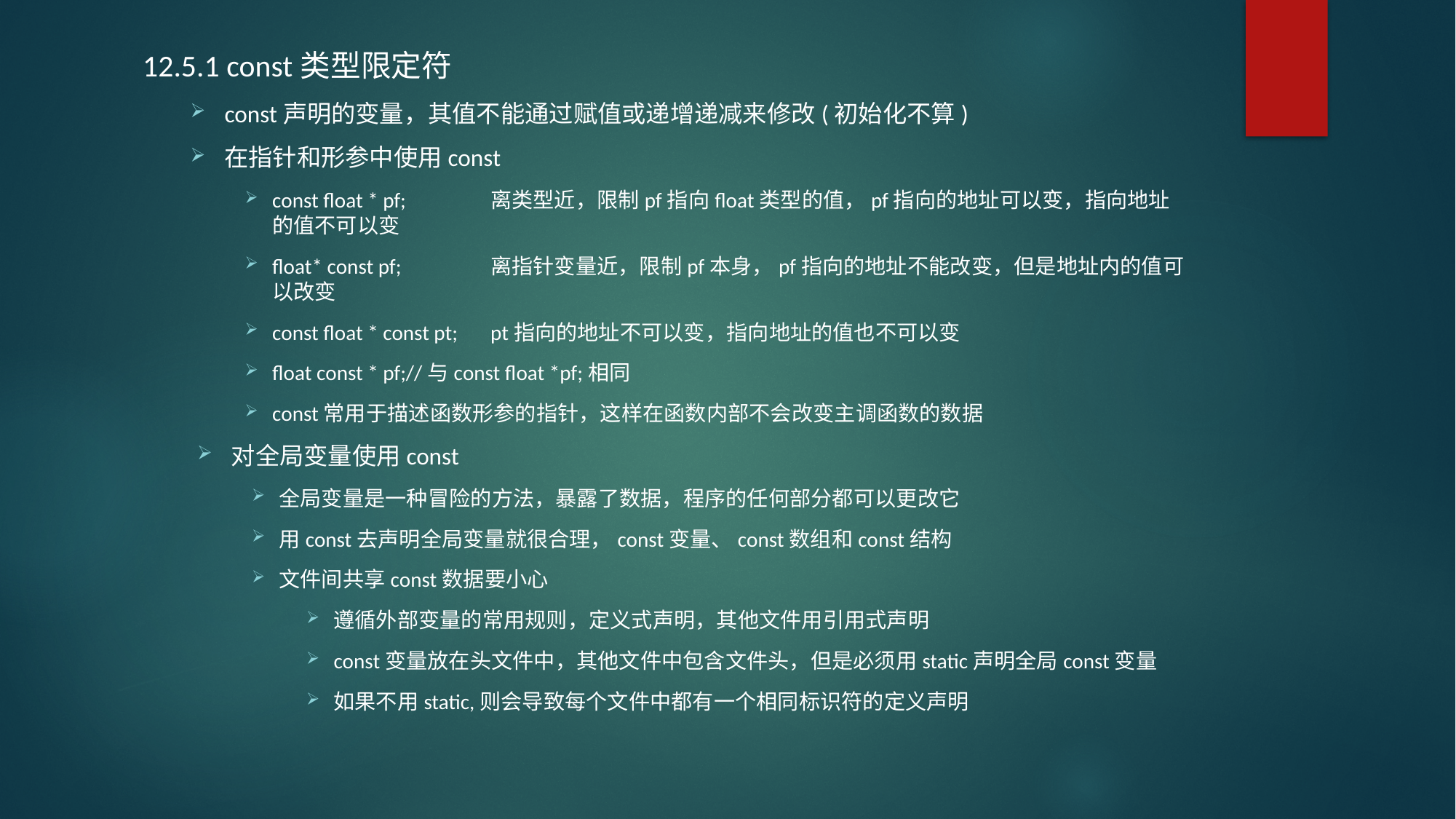

12.5.1 const类型限定符
const声明的变量，其值不能通过赋值或递增递减来修改(初始化不算)
在指针和形参中使用const
const float * pf;	离类型近，限制pf指向float类型的值，pf指向的地址可以变，指向地址的值不可以变
float* const pf;	离指针变量近，限制pf本身，pf指向的地址不能改变，但是地址内的值可以改变
const float * const pt;	pt指向的地址不可以变，指向地址的值也不可以变
float const * pf;//与const float *pf;相同
const常用于描述函数形参的指针，这样在函数内部不会改变主调函数的数据
对全局变量使用const
全局变量是一种冒险的方法，暴露了数据，程序的任何部分都可以更改它
用const去声明全局变量就很合理，const变量、const数组和const结构
文件间共享const数据要小心
遵循外部变量的常用规则，定义式声明，其他文件用引用式声明
const变量放在头文件中，其他文件中包含文件头，但是必须用static声明全局const变量
如果不用static,则会导致每个文件中都有一个相同标识符的定义声明